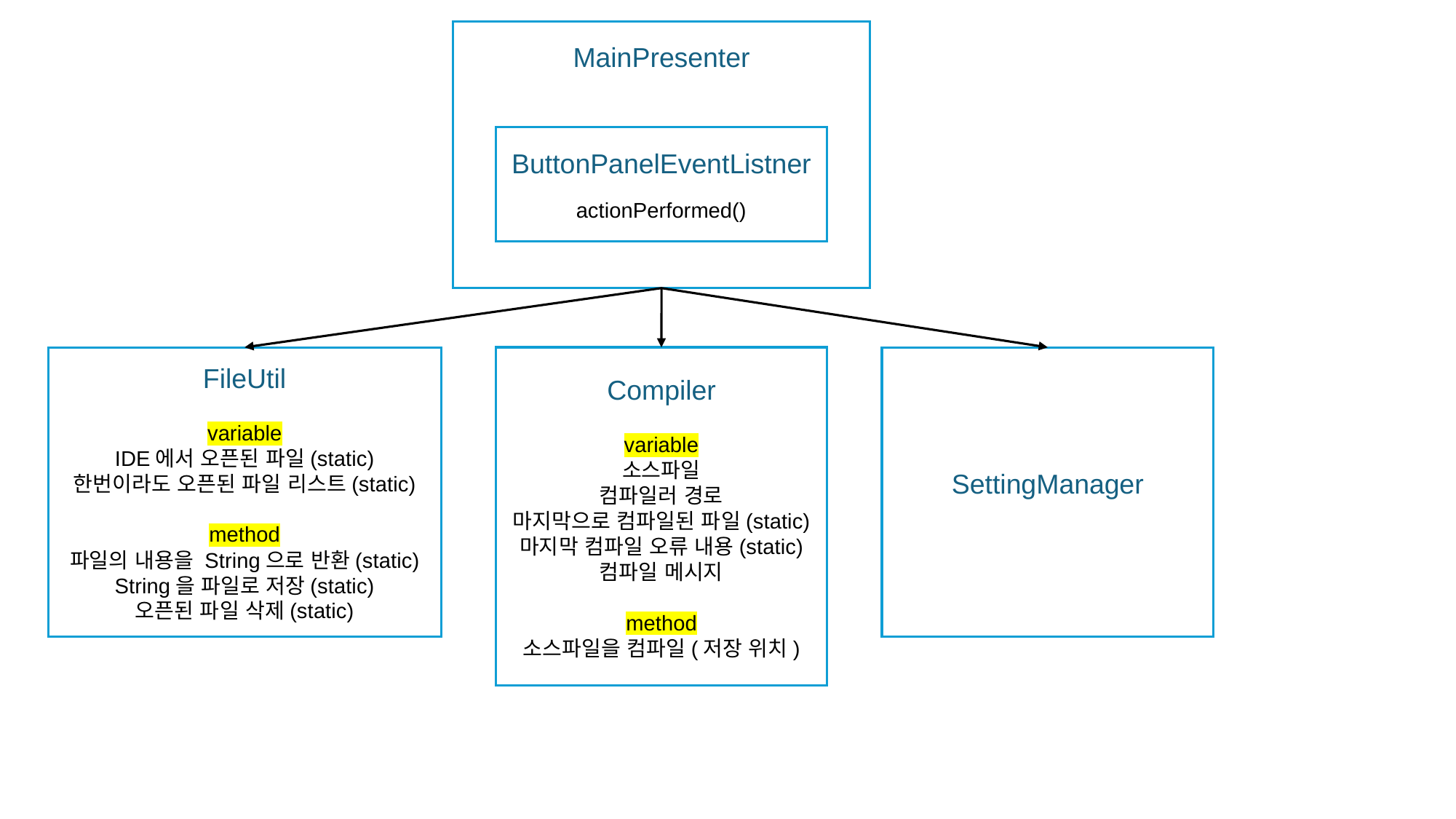

MainPresenter

ButtonPanelEventListner

actionPerformed()
SettingManager

FileUtil

variable
IDE에서 오픈된 파일(static)
한번이라도 오픈된 파일 리스트(static)

method
파일의 내용을 String으로 반환(static)
String을 파일로 저장(static)
오픈된 파일 삭제(static)
Compiler

variable
소스파일
컴파일러 경로
마지막으로 컴파일된 파일(static)
마지막 컴파일 오류 내용(static)
컴파일 메시지

method
소스파일을 컴파일(저장 위치)